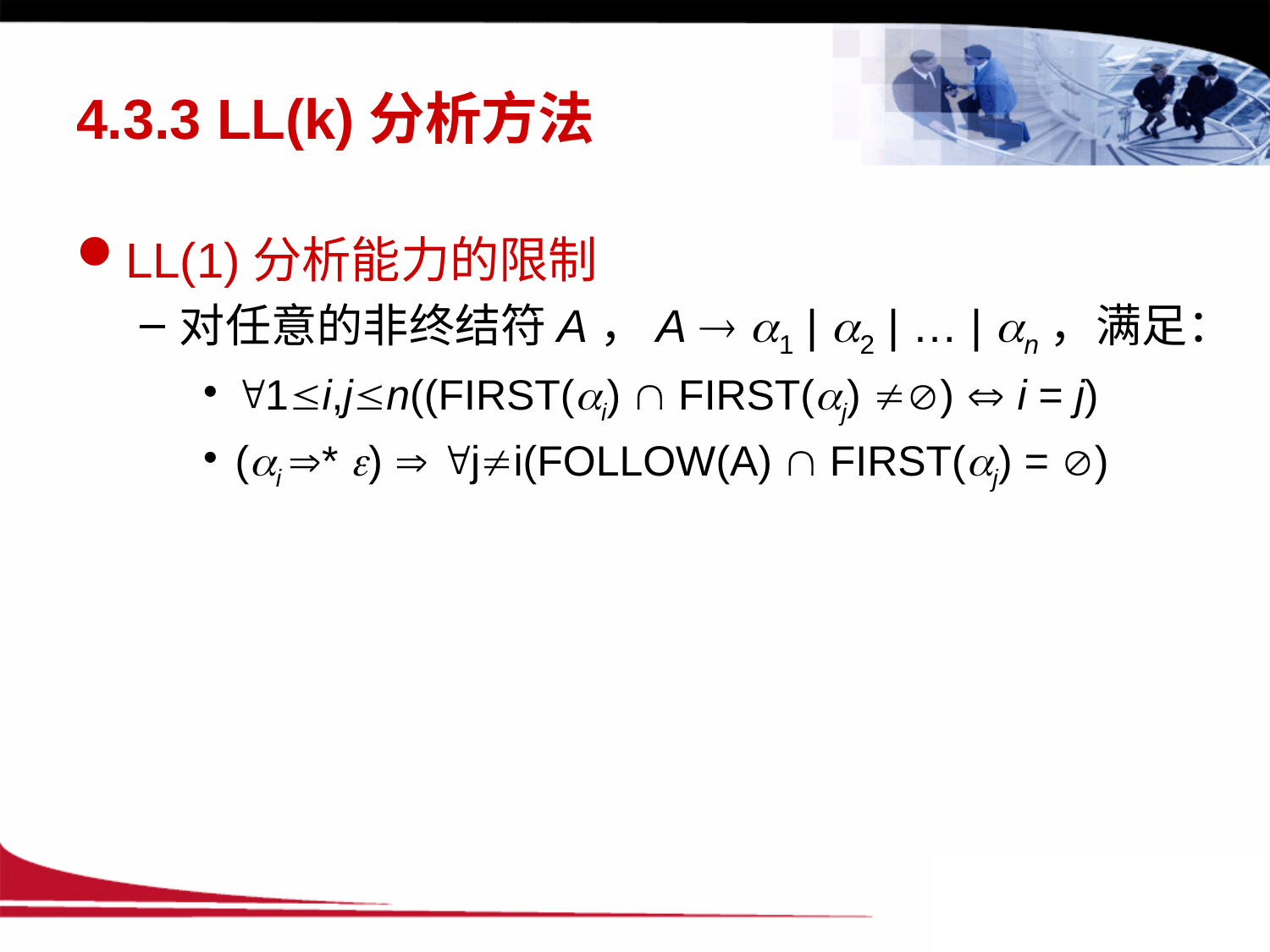

# 4.3.3 LL(k)分析方法
LL(1)分析能力的限制
对任意的非终结符A，A → α1 | α2 | … | αn，满足：
∀1≤i,j≤n((FIRST(αi) ∩ FIRST(αj) ≠∅) ⇔ i = j)
(αi ⇒* ε) ⇒ ∀j≠i(FOLLOW(A) ∩ FIRST(αj) = ∅)